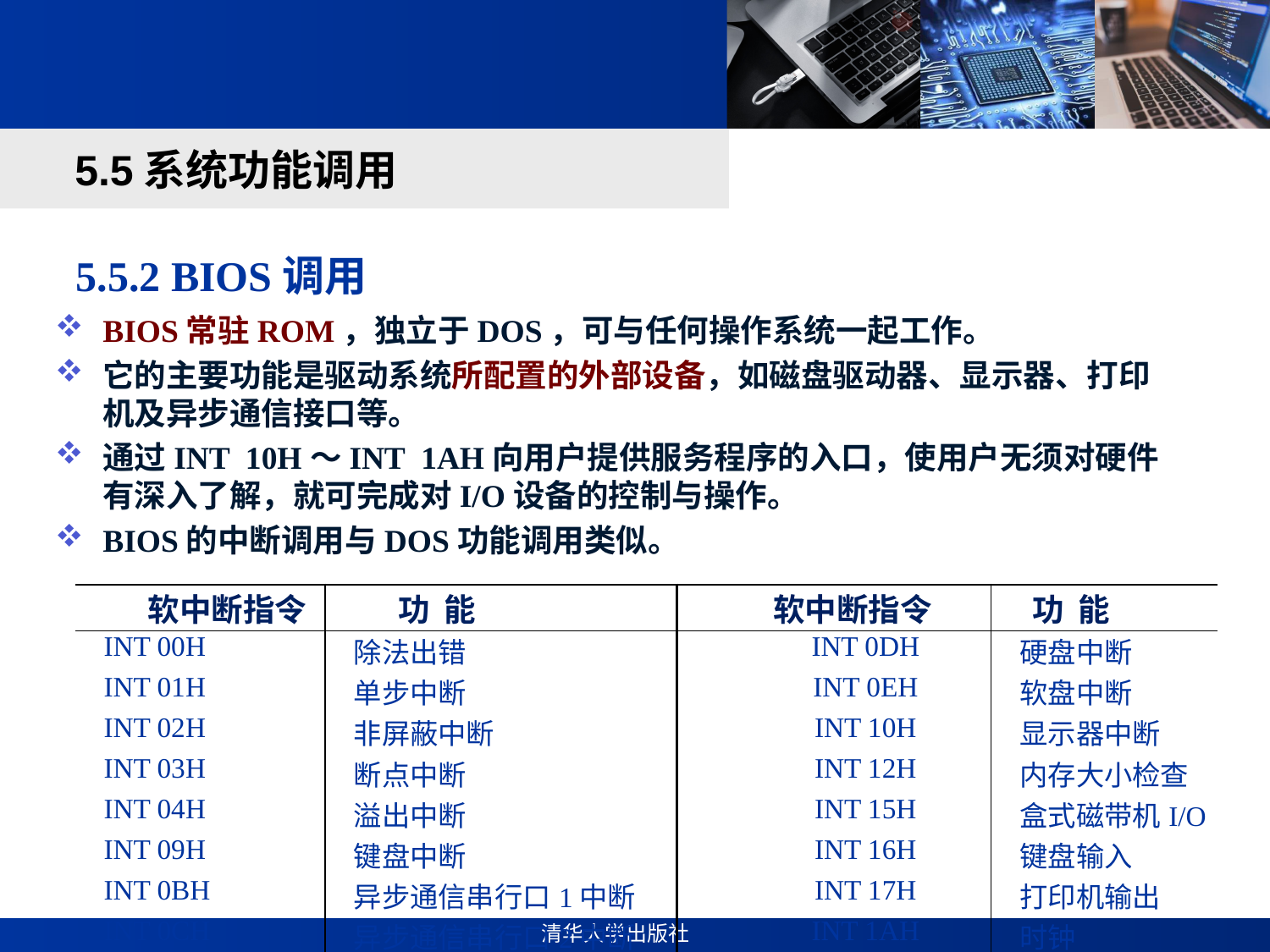

#
5.5系统功能调用

5.5.2 BIOS调用

BIOS常驻ROM，独立于DOS，可与任何操作系统一起工作。
它的主要功能是驱动系统所配置的外部设备，如磁盘驱动器、显示器、打印机及异步通信接口等。
通过INT  10H～INT  1AH向用户提供服务程序的入口，使用户无须对硬件有深入了解，就可完成对I/O设备的控制与操作。
BIOS的中断调用与DOS功能调用类似。
| 软中断指令 | 功 能 | 软中断指令 | 功 能 |
| --- | --- | --- | --- |
| INT 00H | 除法出错 | INT 0DH | 硬盘中断 |
| INT 01H | 单步中断 | INT 0EH | 软盘中断 |
| INT 02H | 非屏蔽中断 | INT 10H | 显示器中断 |
| INT 03H | 断点中断 | INT 12H | 内存大小检查 |
| INT 04H | 溢出中断 | INT 15H | 盒式磁带机I/O |
| INT 09H | 键盘中断 | INT 16H | 键盘输入 |
| INT 0BH | 异步通信串行口1中断 | INT 17H | 打印机输出 |
| INT 0CH | 异步通信串行口2中断 | INT 1AH | 时钟 |